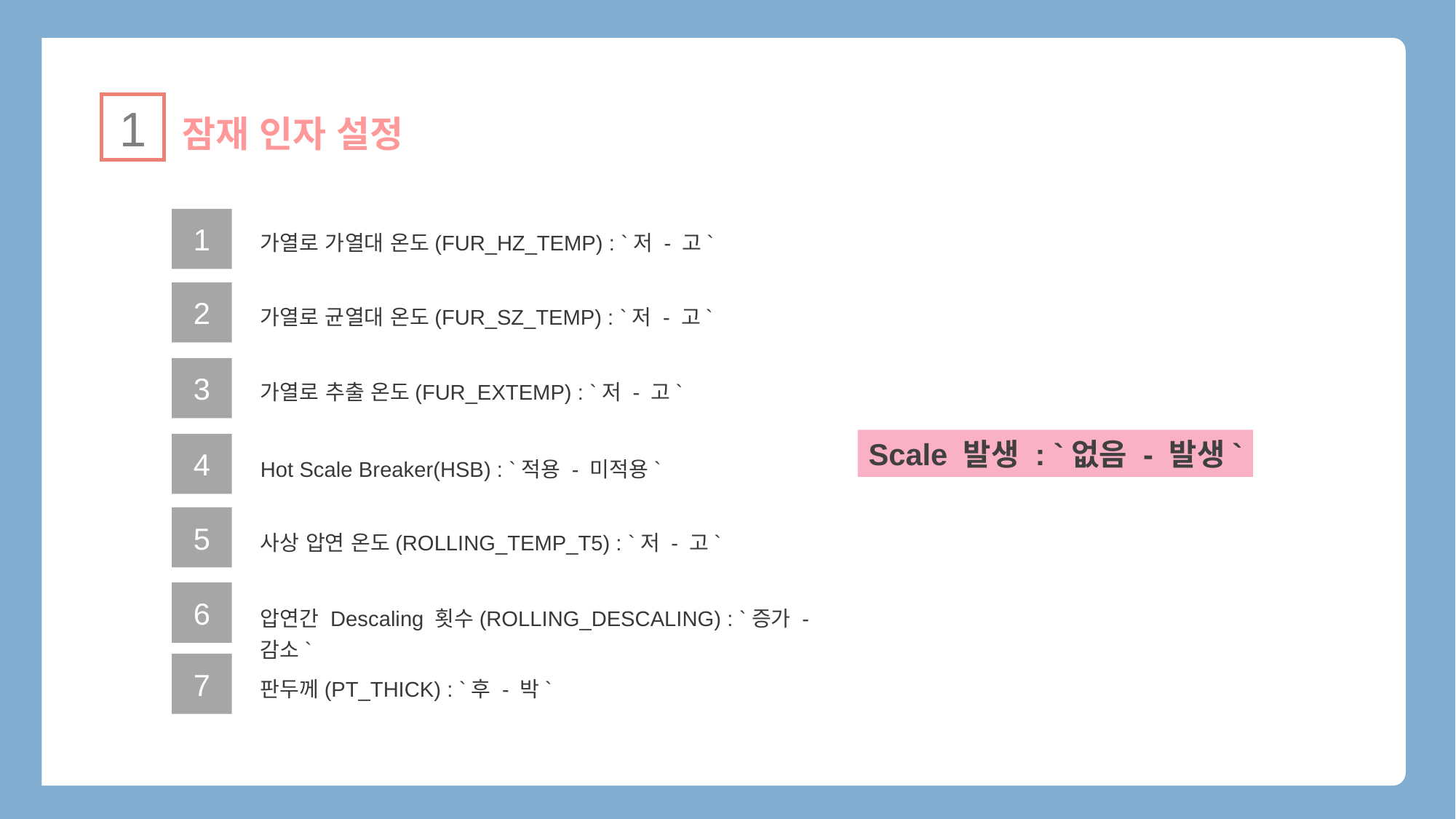

잠재 인자 설정
1
1
가열로 가열대 온도(FUR_HZ_TEMP) : `저 - 고`
2
가열로 균열대 온도(FUR_SZ_TEMP) : `저 - 고`
3
가열로 추출 온도(FUR_EXTEMP) : `저 - 고`
4
Hot Scale Breaker(HSB) : `적용 - 미적용`
5
사상 압연 온도(ROLLING_TEMP_T5) : `저 - 고`
6
압연간 Descaling 횟수(ROLLING_DESCALING) : `증가 - 감소`
7
판두께(PT_THICK) : `후 - 박`
Scale 발생 : `없음 - 발생`